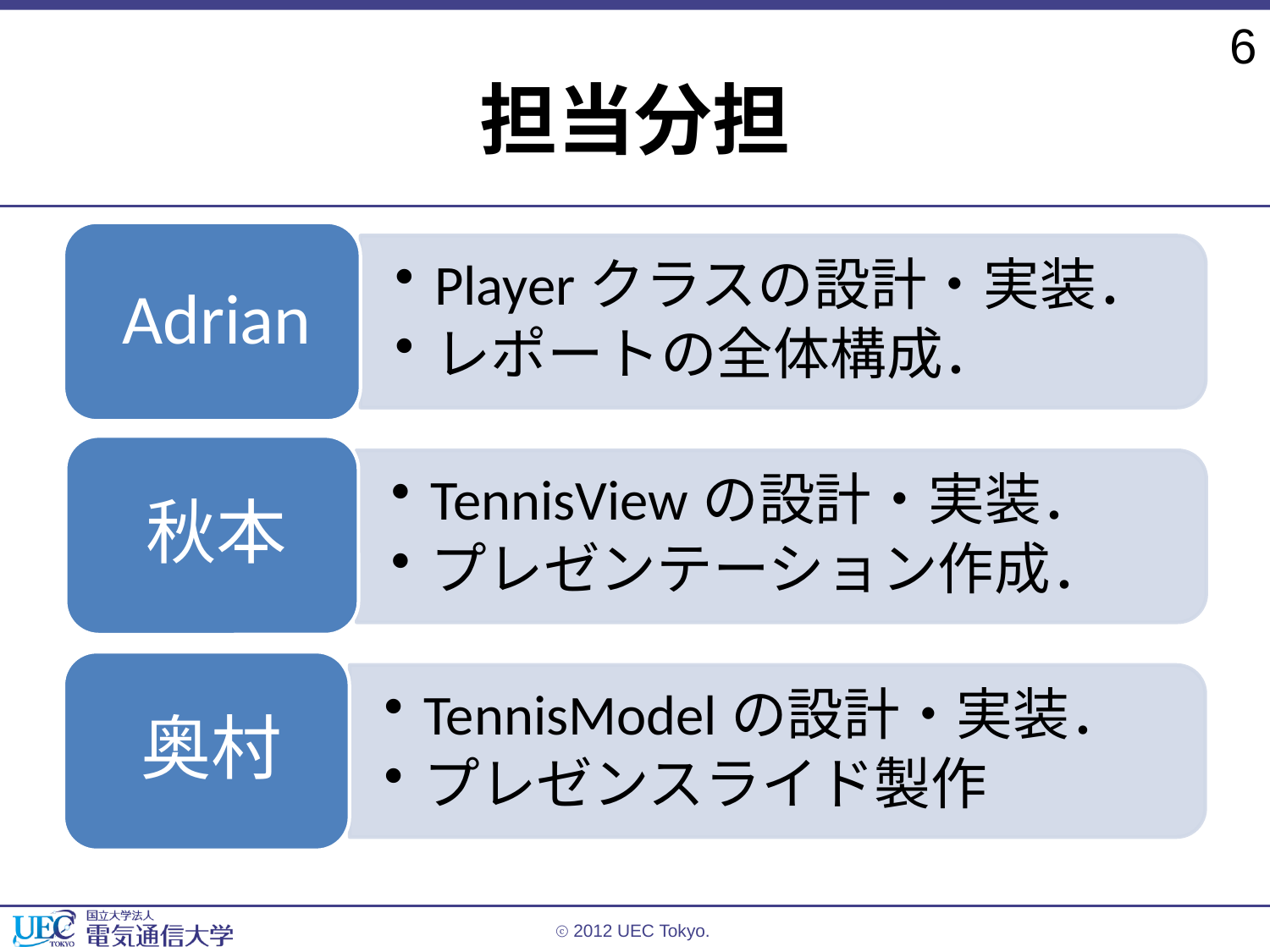

# 担当分担
Playerクラスの設計・実装．
レポートの全体構成．
Adrian
TennisViewの設計・実装．
プレゼンテーション作成．
秋本
TennisModelの設計・実装．
プレゼンスライド製作
奥村